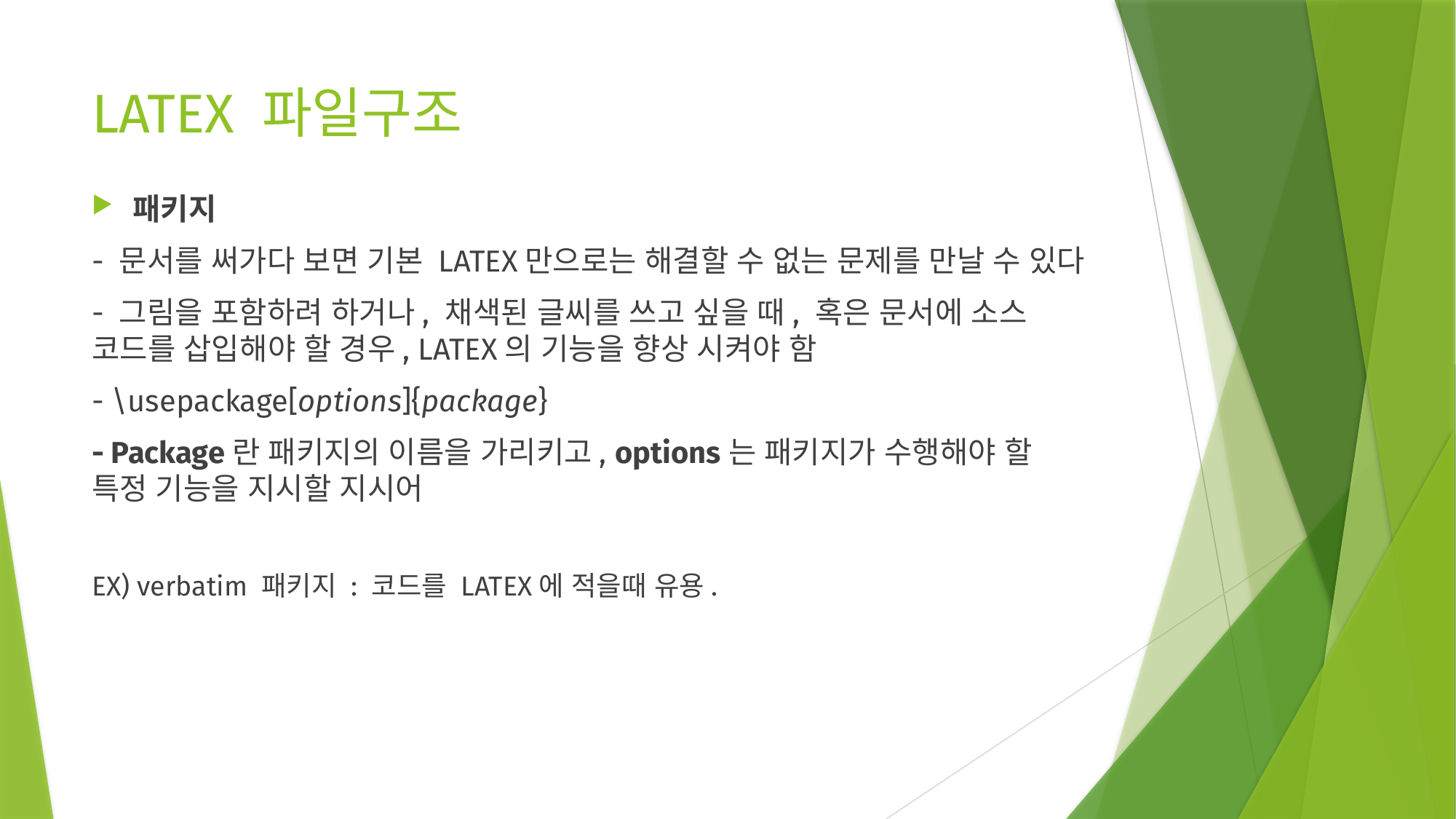

# LATEX 파일구조
패키지
- 문서를 써가다 보면 기본 LATEX만으로는 해결할 수 없는 문제를 만날 수 있다
- 그림을 포함하려 하거나, 채색된 글씨를 쓰고 싶을 때, 혹은 문서에 소스 코드를 삽입해야 할 경우, LATEX의 기능을 향상 시켜야 함
- \usepackage[options]{package}
- Package란 패키지의 이름을 가리키고, options는 패키지가 수행해야 할 특정 기능을 지시할 지시어

EX) verbatim 패키지 : 코드를 LATEX에 적을때 유용.